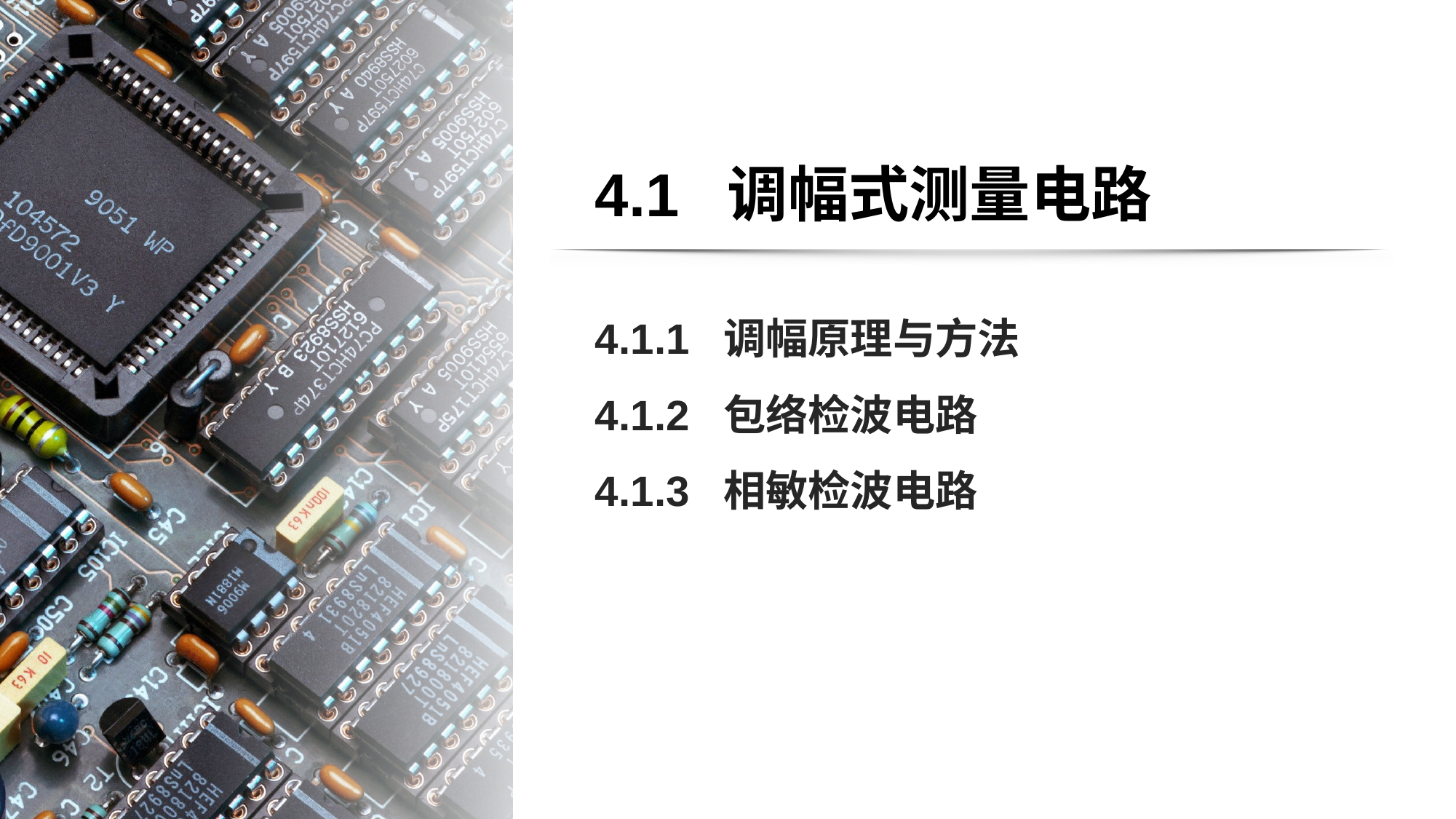

# 4.1  调幅式测量电路
4.1.1  调幅原理与方法
4.1.2  包络检波电路
4.1.3  相敏检波电路